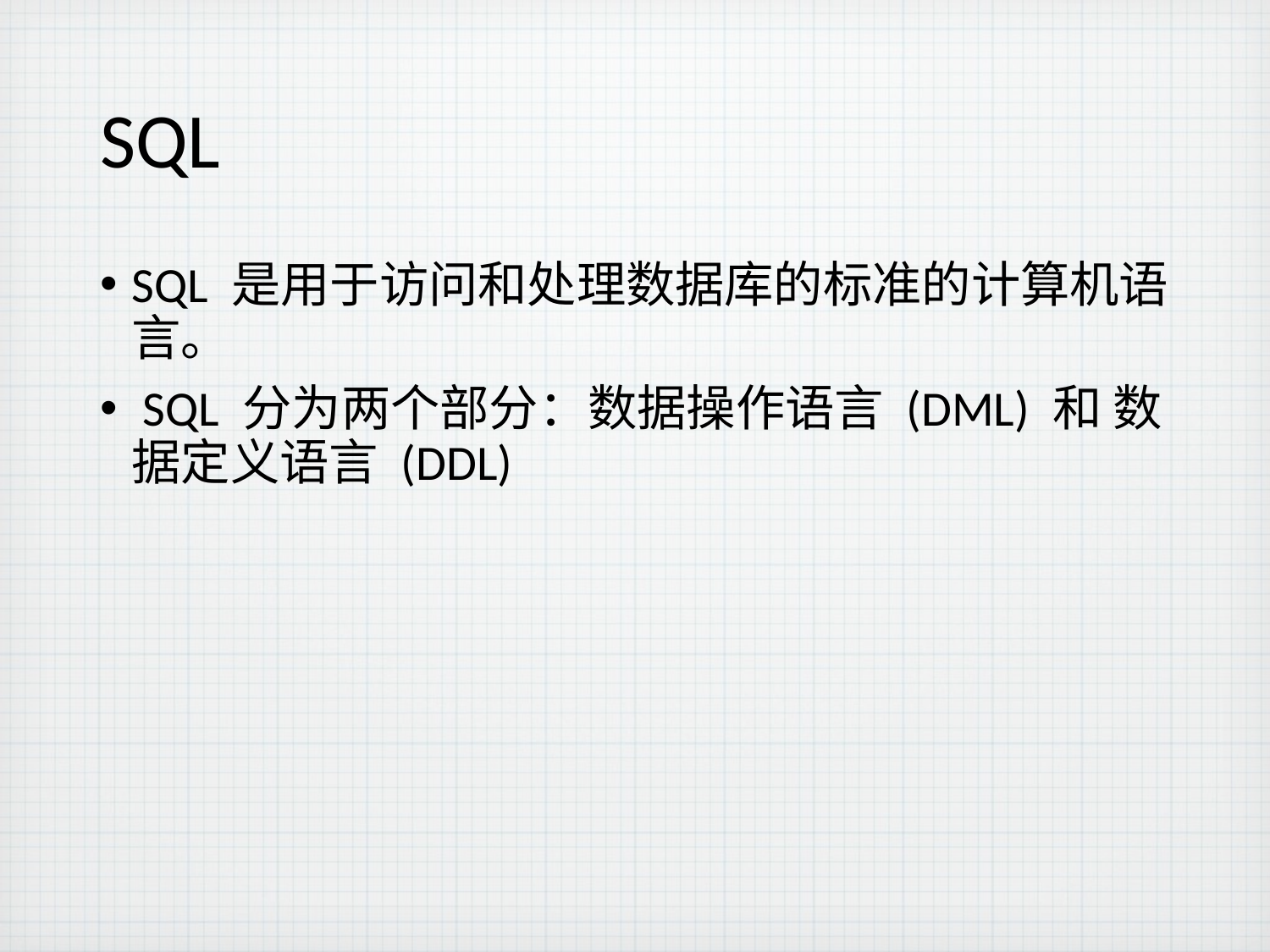

# SQL
SQL 是用于访问和处理数据库的标准的计算机语言。
 SQL 分为两个部分：数据操作语言 (DML) 和 数据定义语言 (DDL)